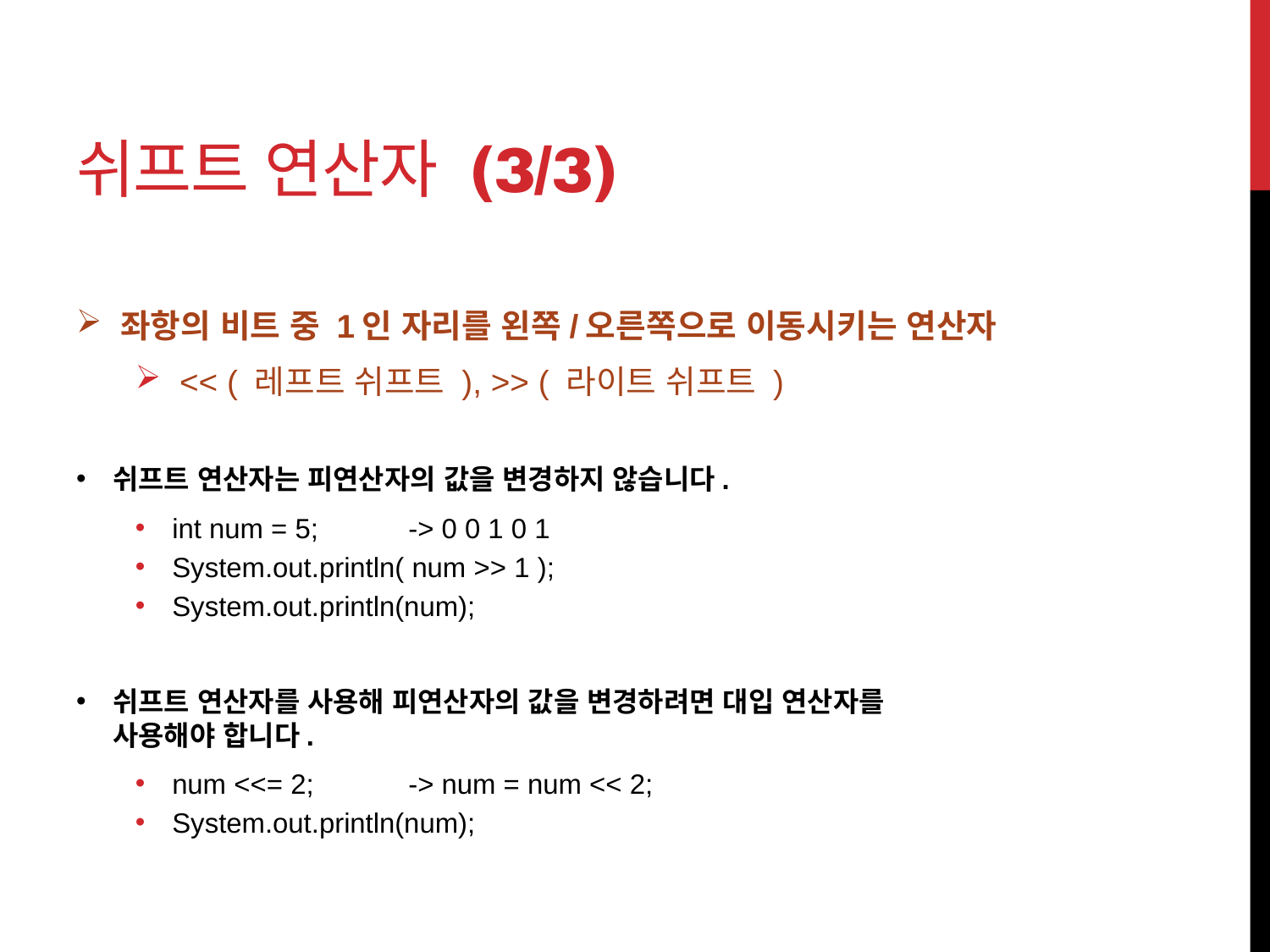

# 쉬프트 연산자 (3/3)

좌항의 비트 중 1인 자리를 왼쪽/오른쪽으로 이동시키는 연산자
<< ( 레프트 쉬프트 ), >> ( 라이트 쉬프트 )

쉬프트 연산자는 피연산자의 값을 변경하지 않습니다.
int num = 5;	-> 0 0 1 0 1
System.out.println( num >> 1 );
System.out.println(num);

쉬프트 연산자를 사용해 피연산자의 값을 변경하려면 대입 연산자를
사용해야 합니다.
num <<= 2;	-> num = num << 2;
System.out.println(num);